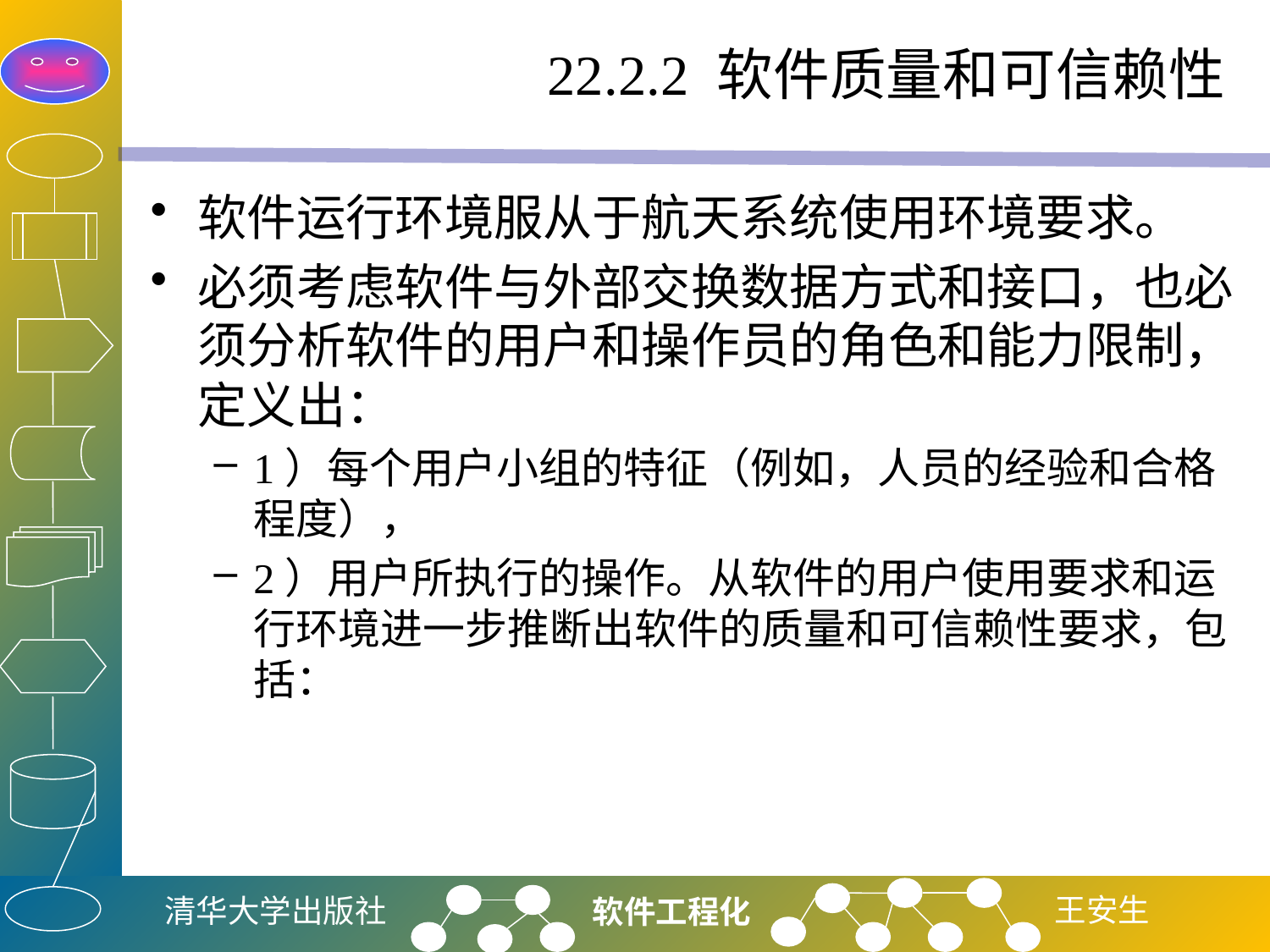

# 22.2.2 软件质量和可信赖性
软件运行环境服从于航天系统使用环境要求。
必须考虑软件与外部交换数据方式和接口，也必须分析软件的用户和操作员的角色和能力限制，定义出：
1）每个用户小组的特征（例如，人员的经验和合格程度），
2）用户所执行的操作。从软件的用户使用要求和运行环境进一步推断出软件的质量和可信赖性要求，包括：